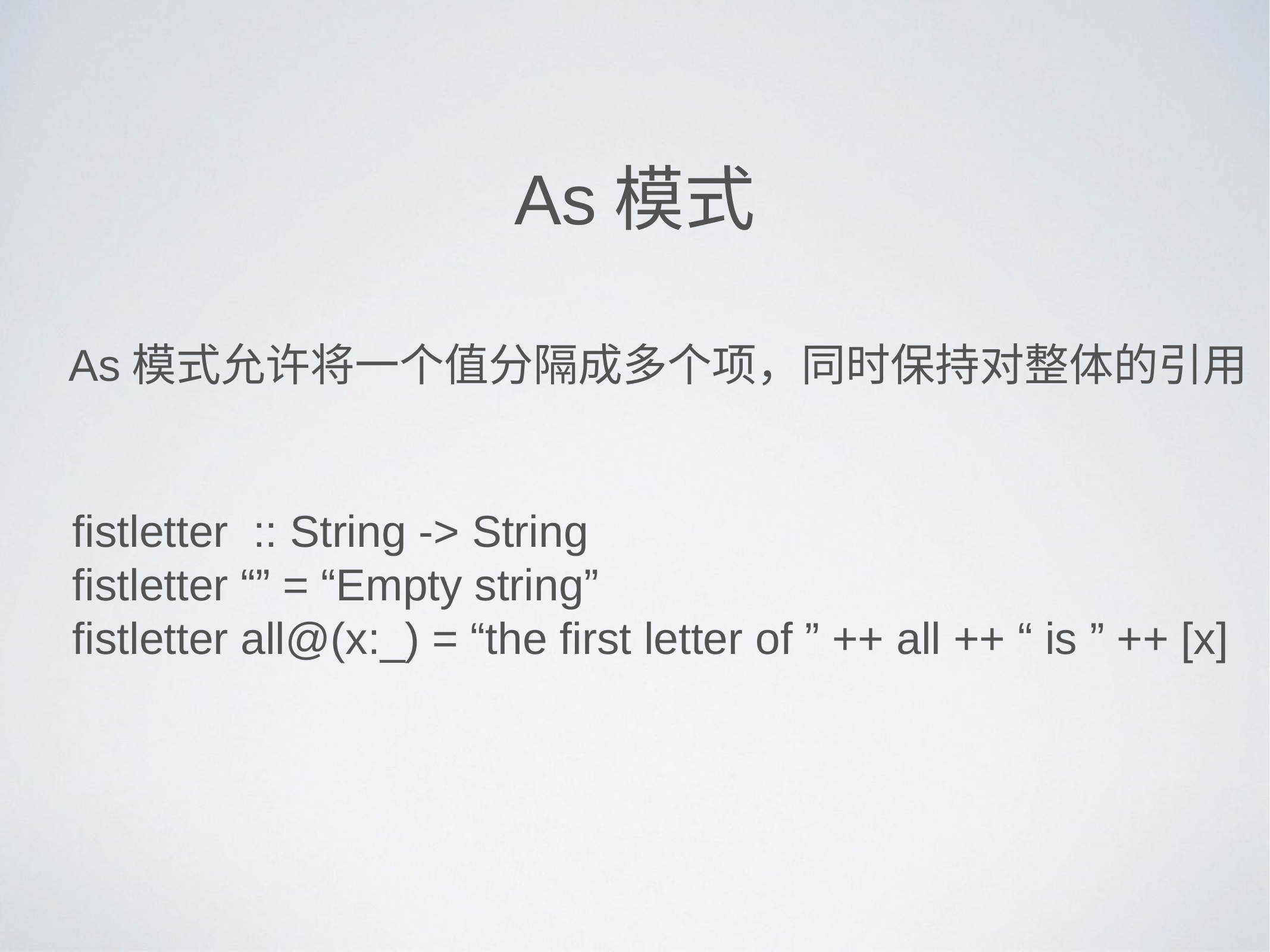

As模式
As模式允许将一个值分隔成多个项，同时保持对整体的引用
fistletter  :: String -> String
fistletter “” = “Empty string”
fistletter all@(x:_) = “the first letter of ” ++ all ++ “ is ” ++ [x]